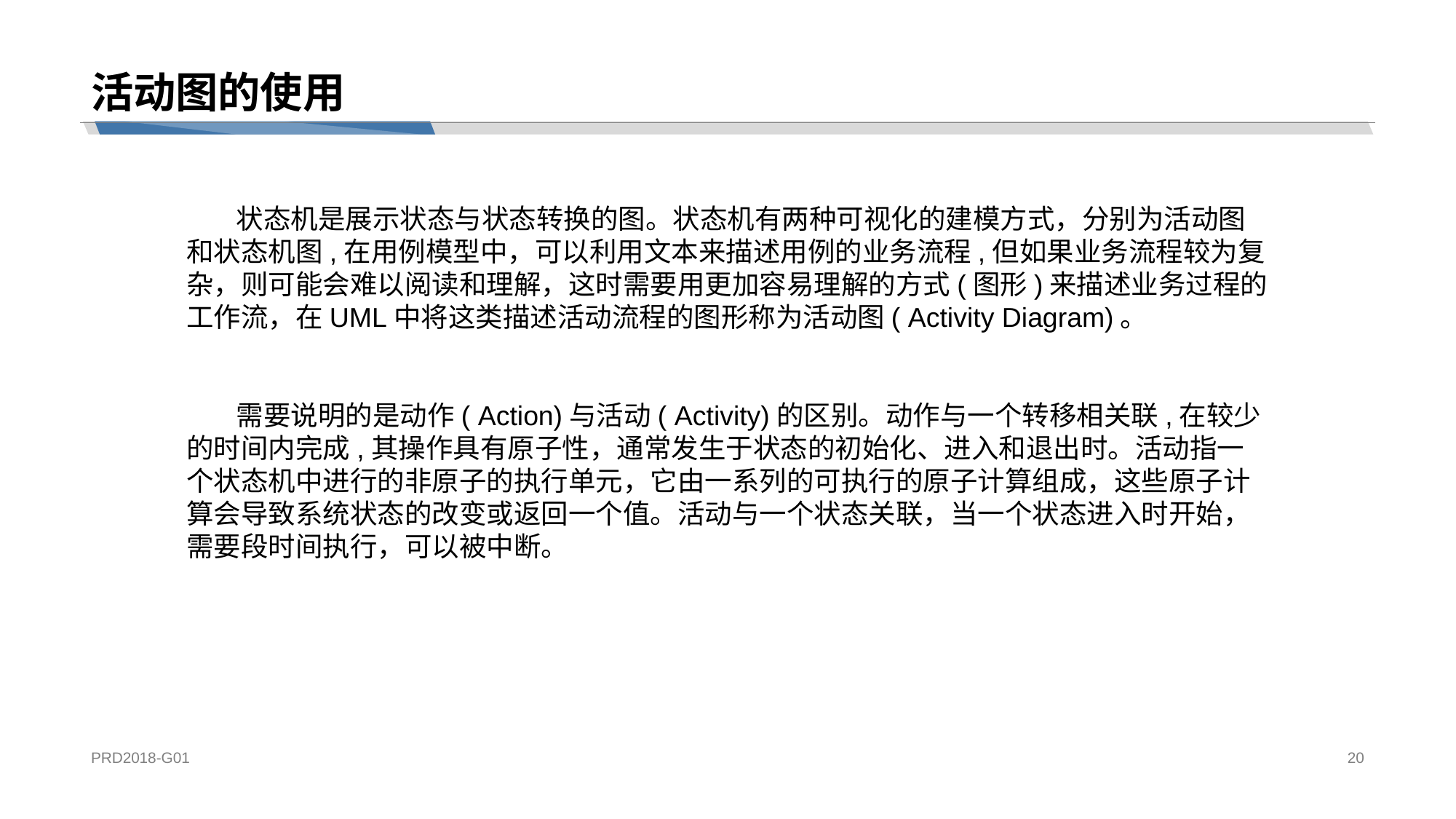

# 活动图的使用
       状态机是展示状态与状态转换的图。状态机有两种可视化的建模方式，分别为活动图和状态机图,在用例模型中，可以利用文本来描述用例的业务流程,但如果业务流程较为复杂，则可能会难以阅读和理解，这时需要用更加容易理解的方式(图形)来描述业务过程的工作流，在UML中将这类描述活动流程的图形称为活动图( Activity Diagram)。

       需要说明的是动作( Action)与活动( Activity)的区别。动作与一个转移相关联,在较少的时间内完成,其操作具有原子性，通常发生于状态的初始化、进入和退出时。活动指一个状态机中进行的非原子的执行单元，它由一系列的可执行的原子计算组成，这些原子计算会导致系统状态的改变或返回一个值。活动与一个状态关联，当一个状态进入时开始，需要段时间执行，可以被中断。

PRD2018-G01
20